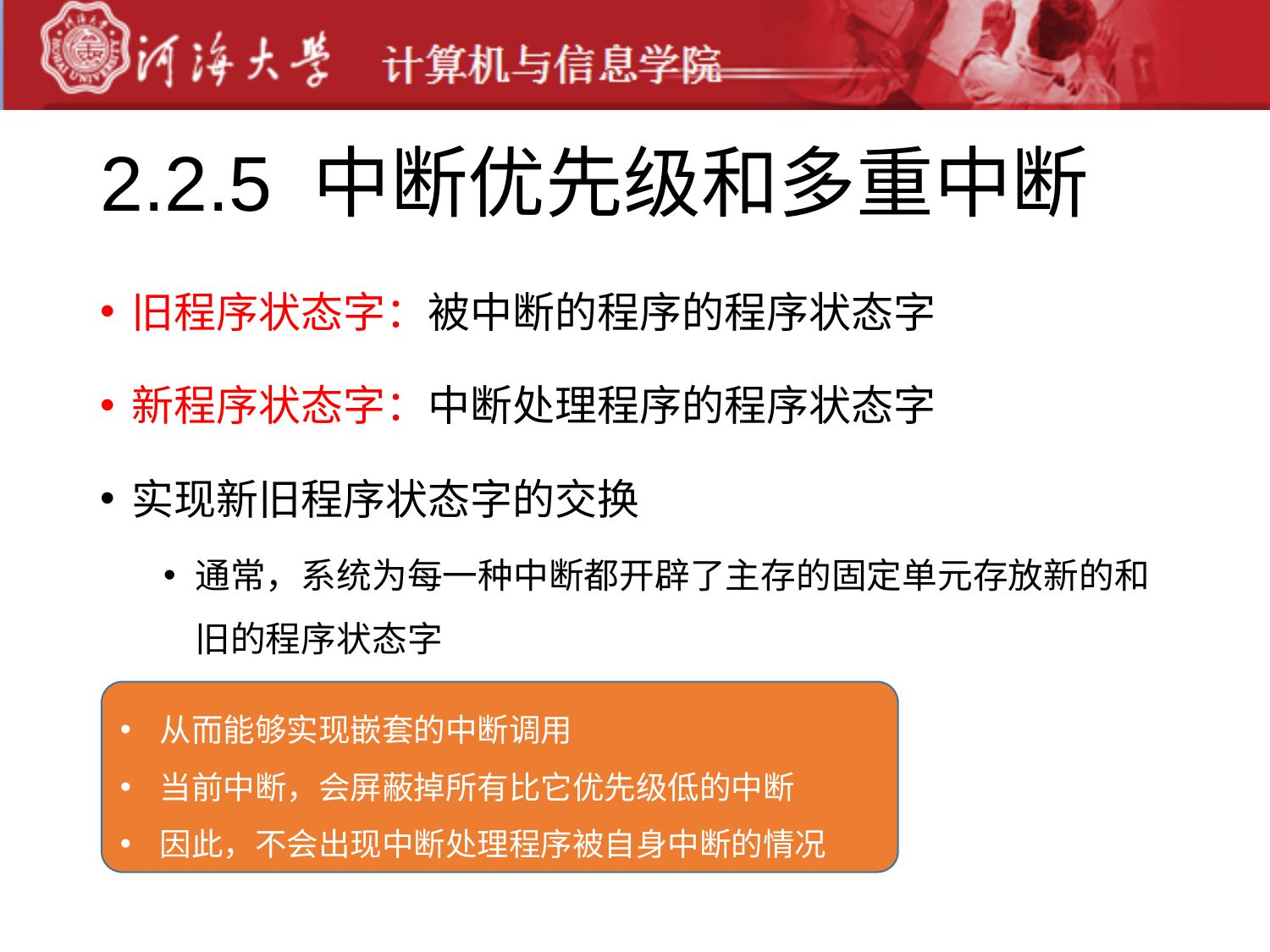

# 2.2.5 中断优先级和多重中断
旧程序状态字：被中断的程序的程序状态字
新程序状态字：中断处理程序的程序状态字
实现新旧程序状态字的交换
通常，系统为每一种中断都开辟了主存的固定单元存放新的和旧的程序状态字

从而能够实现嵌套的中断调用
当前中断，会屏蔽掉所有比它优先级低的中断
因此，不会出现中断处理程序被自身中断的情况